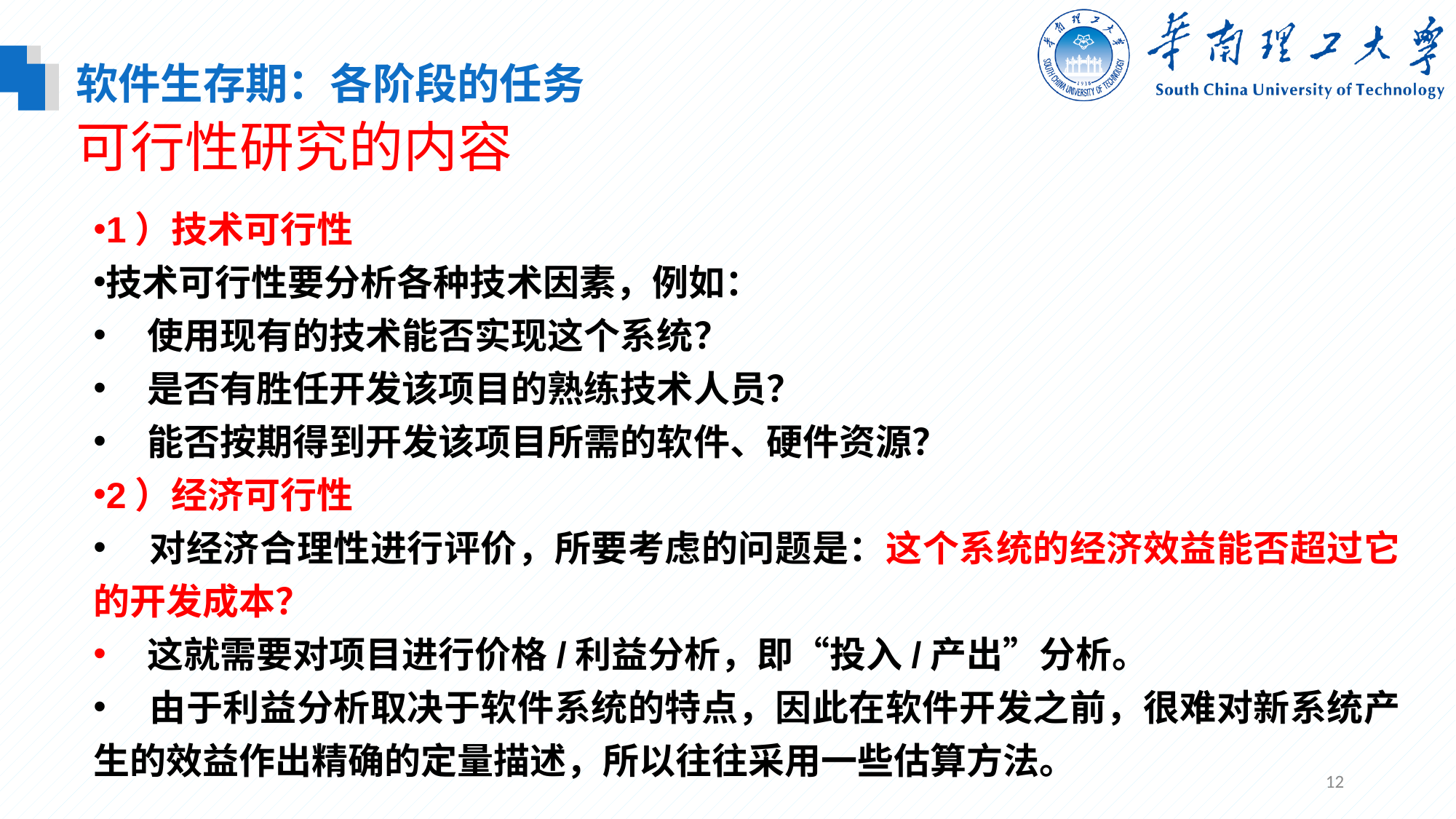

软件生存期：各阶段的任务
# 可行性研究的内容
1）技术可行性
技术可行性要分析各种技术因素，例如：
    使用现有的技术能否实现这个系统？
    是否有胜任开发该项目的熟练技术人员？
    能否按期得到开发该项目所需的软件、硬件资源？
2）经济可行性
    对经济合理性进行评价，所要考虑的问题是：这个系统的经济效益能否超过它的开发成本？
    这就需要对项目进行价格/利益分析，即“投入/产出”分析。
    由于利益分析取决于软件系统的特点，因此在软件开发之前，很难对新系统产生的效益作出精确的定量描述，所以往往采用一些估算方法。
12